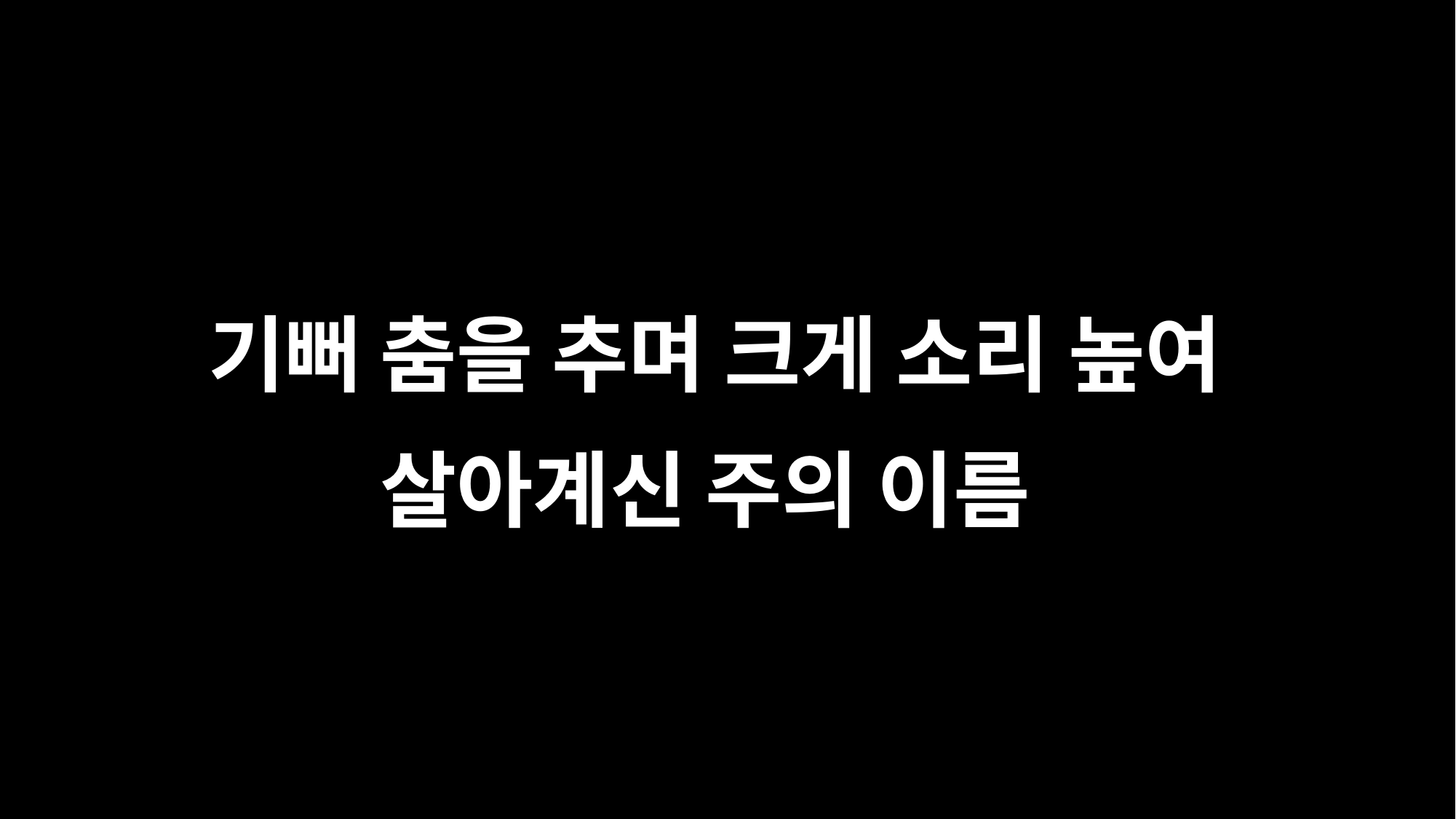

기뻐 춤을 추며 크게 소리 높여
살아계신 주의 이름